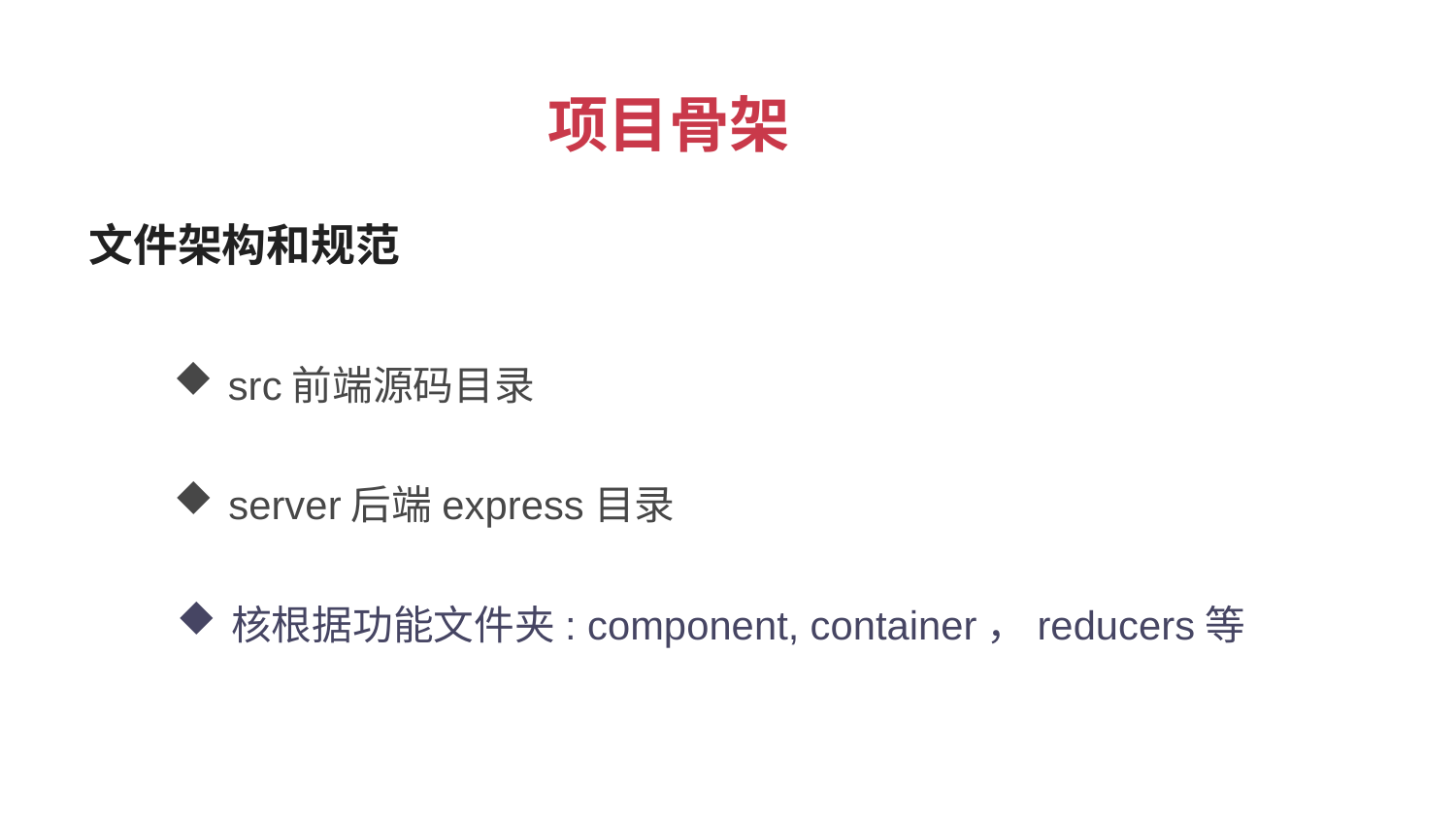

项目骨架
文件架构和规范
src前端源码目录
server后端express目录
核根据功能文件夹: component, container，reducers等